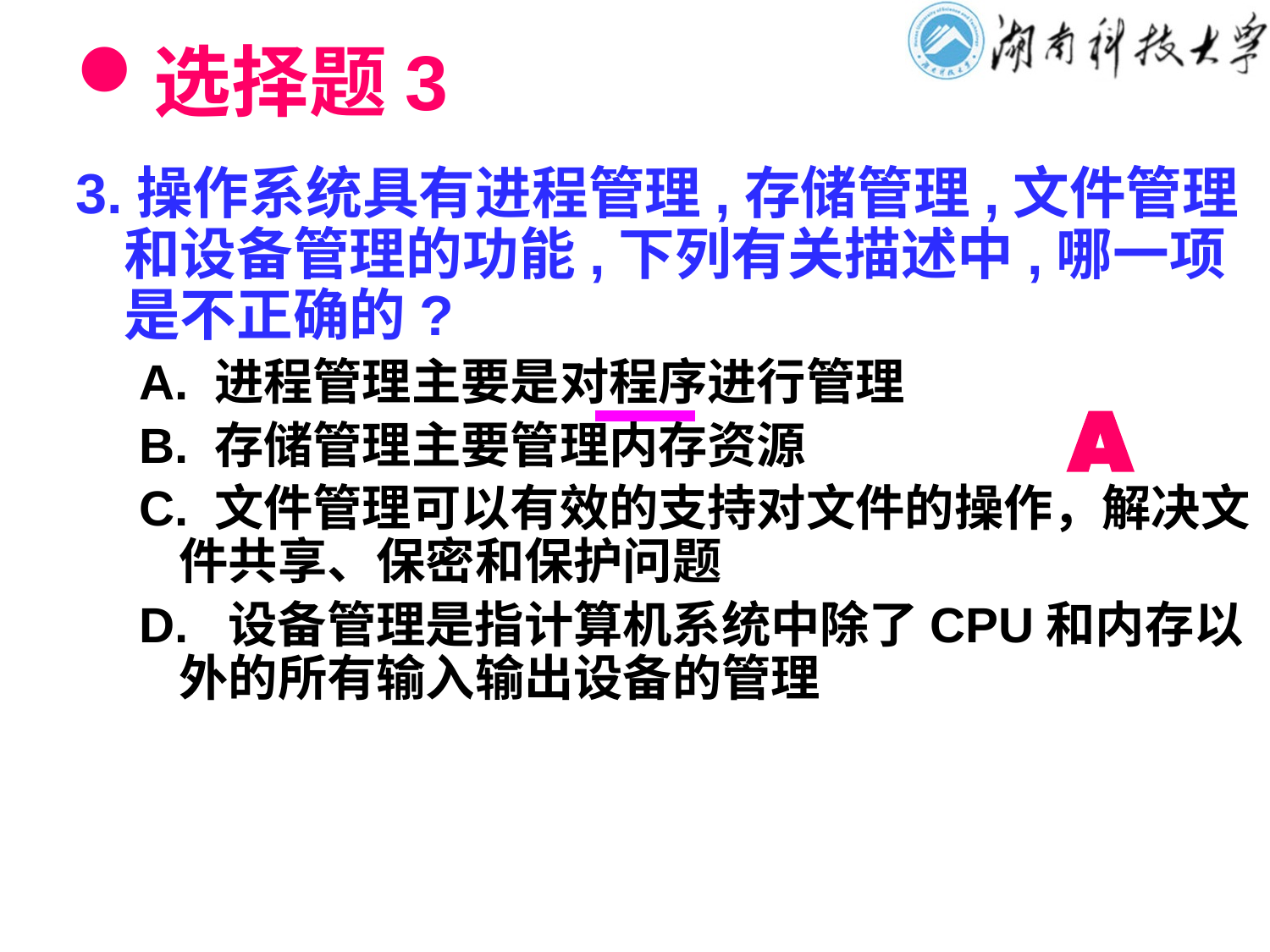

# 选择题3
3.操作系统具有进程管理,存储管理,文件管理和设备管理的功能,下列有关描述中,哪一项是不正确的?
A. 进程管理主要是对程序进行管理
B. 存储管理主要管理内存资源
C. 文件管理可以有效的支持对文件的操作，解决文件共享、保密和保护问题
D.  设备管理是指计算机系统中除了CPU和内存以外的所有输入输出设备的管理
A